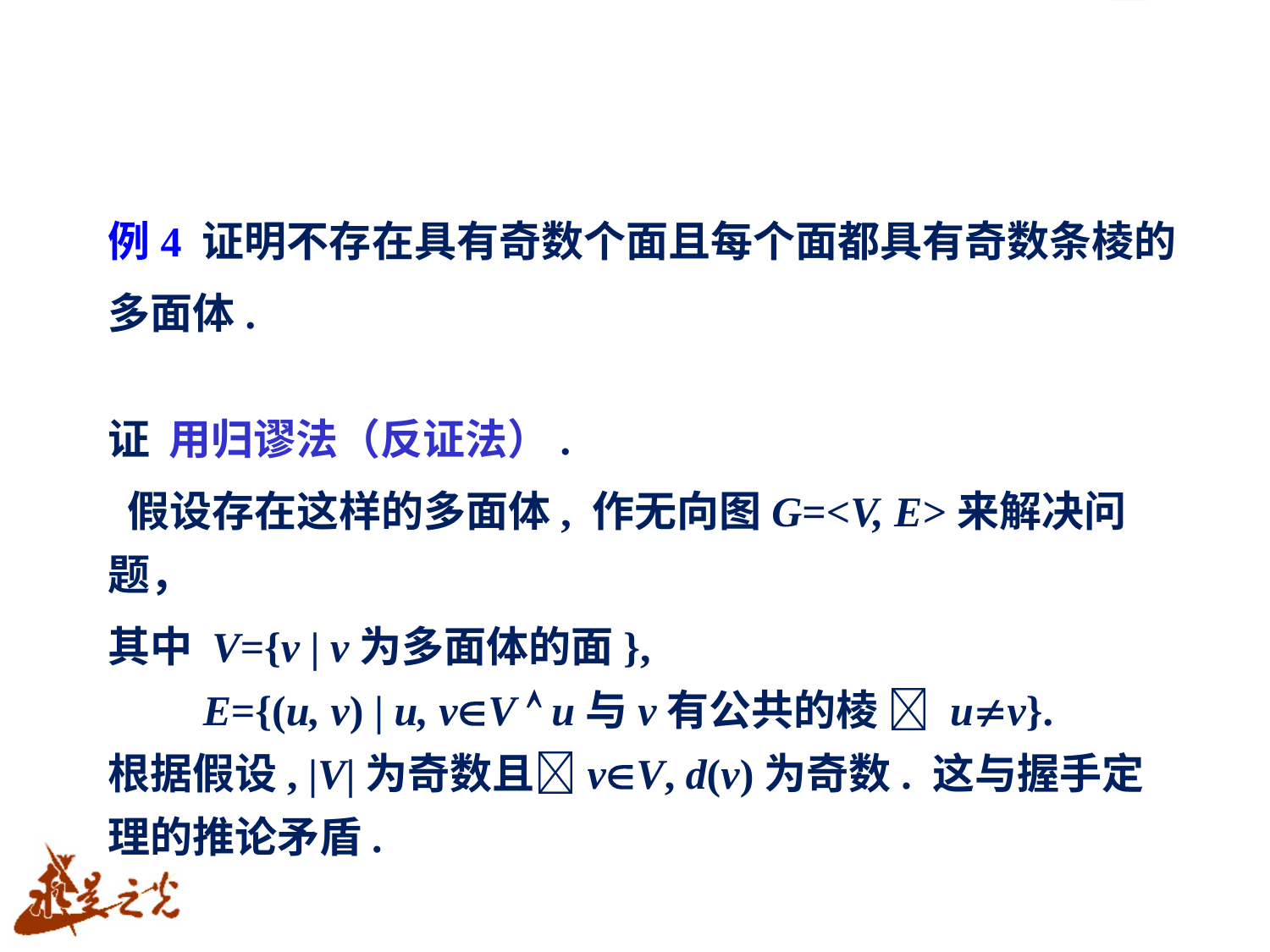

例4 证明不存在具有奇数个面且每个面都具有奇数条棱的
多面体.
证  用归谬法（反证法）.
 假设存在这样的多面体, 作无向图G=<V, E>来解决问题，
其中 V={v | v为多面体的面},
         E={(u, v) | u, v∈V ∧ u与v有公共的棱 ∧ u≠v}.
根据假设, |V|为奇数且∀v∈V, d(v)为奇数. 这与握手定理的推论矛盾.
14